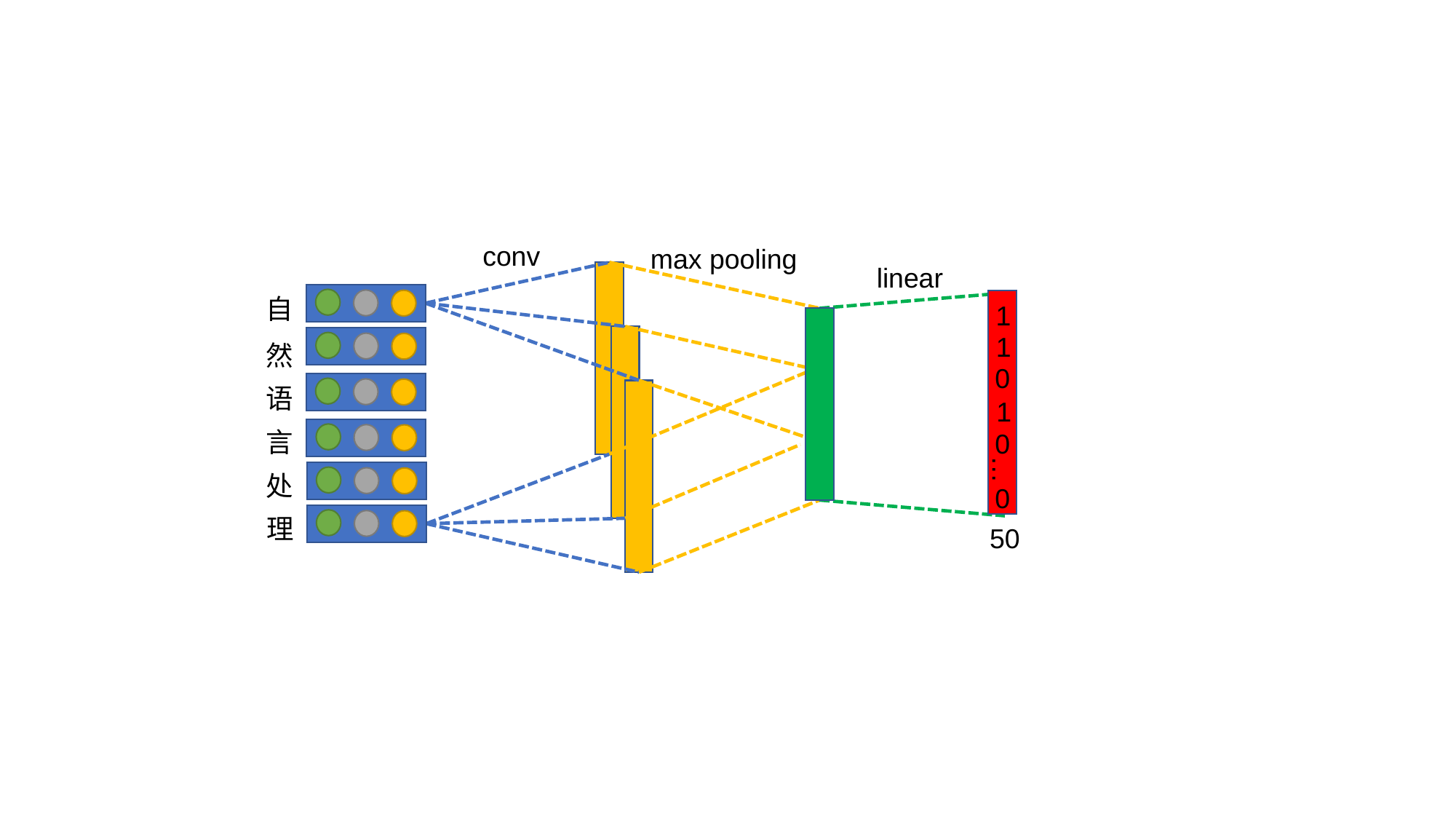

conv
max pooling

linear

自

1
1
0
1
…
0
50

然
语

言
0

处

理